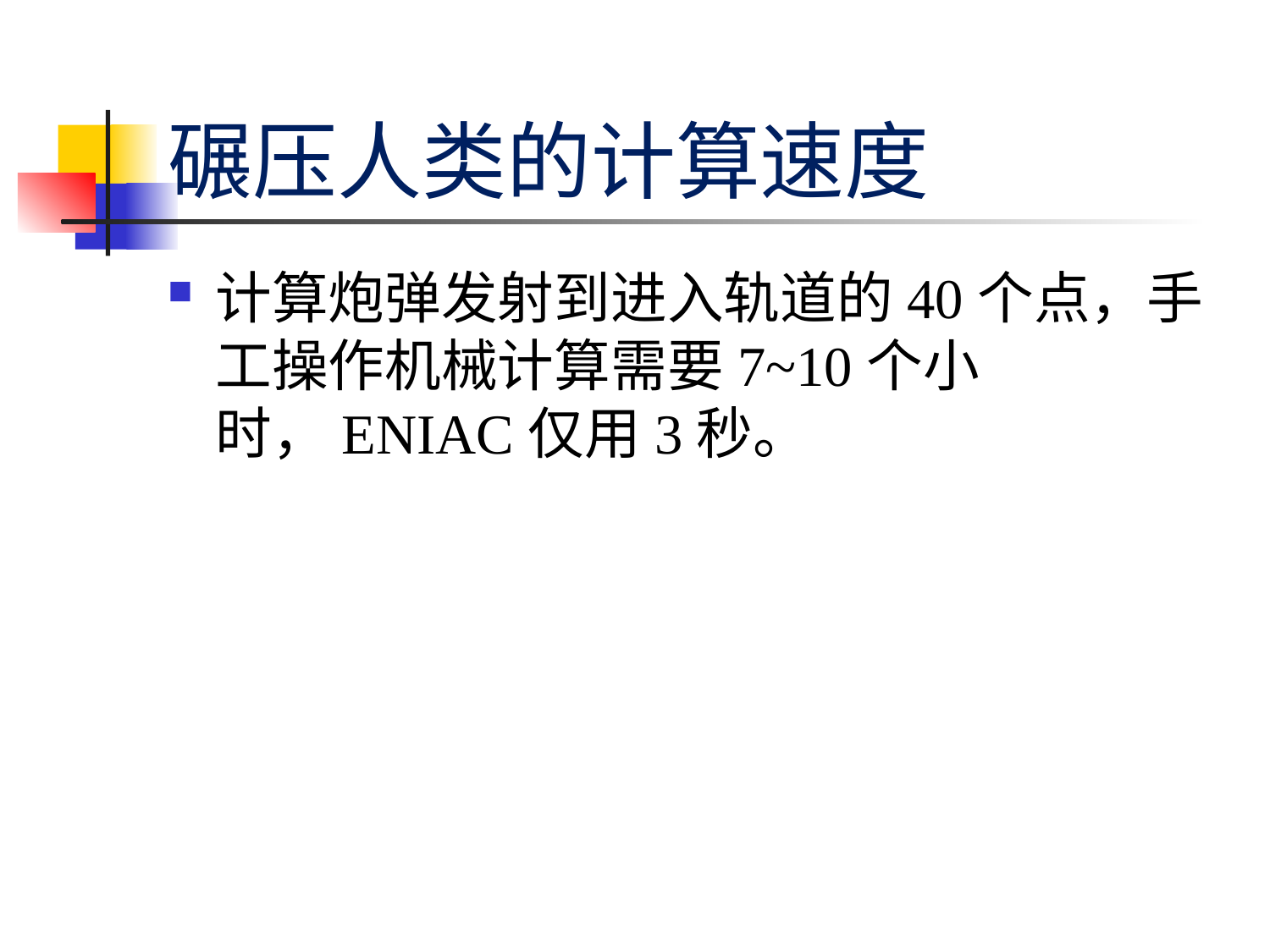

# 碾压人类的计算速度
计算炮弹发射到进入轨道的40个点，手工操作机械计算需要7~10个小时，ENIAC仅用3秒。